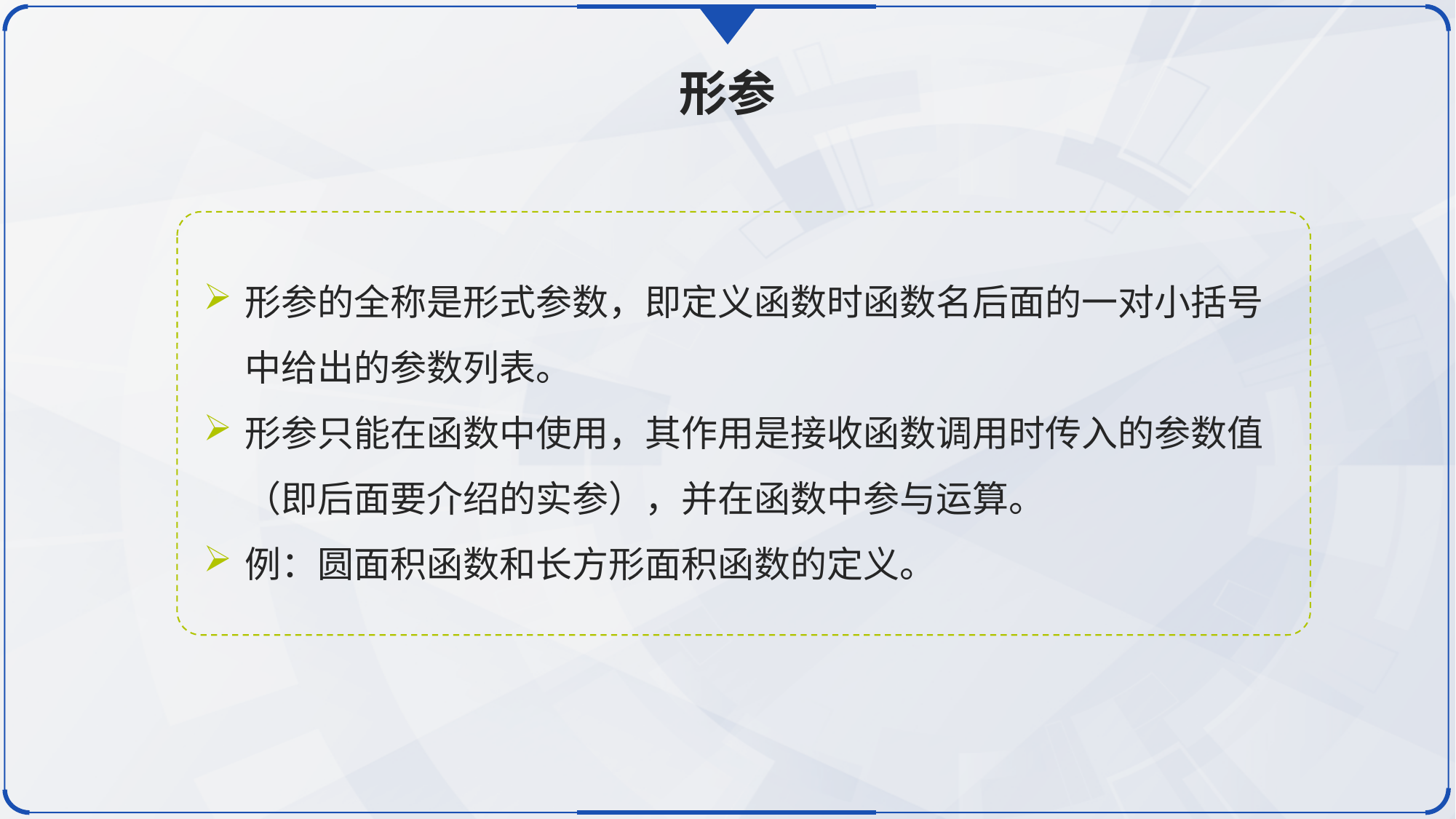

形参

形参的全称是形式参数，即定义函数时函数名后面的一对小括号中给出的参数列表。
形参只能在函数中使用，其作用是接收函数调用时传入的参数值（即后面要介绍的实参），并在函数中参与运算。
例：圆面积函数和长方形面积函数的定义。